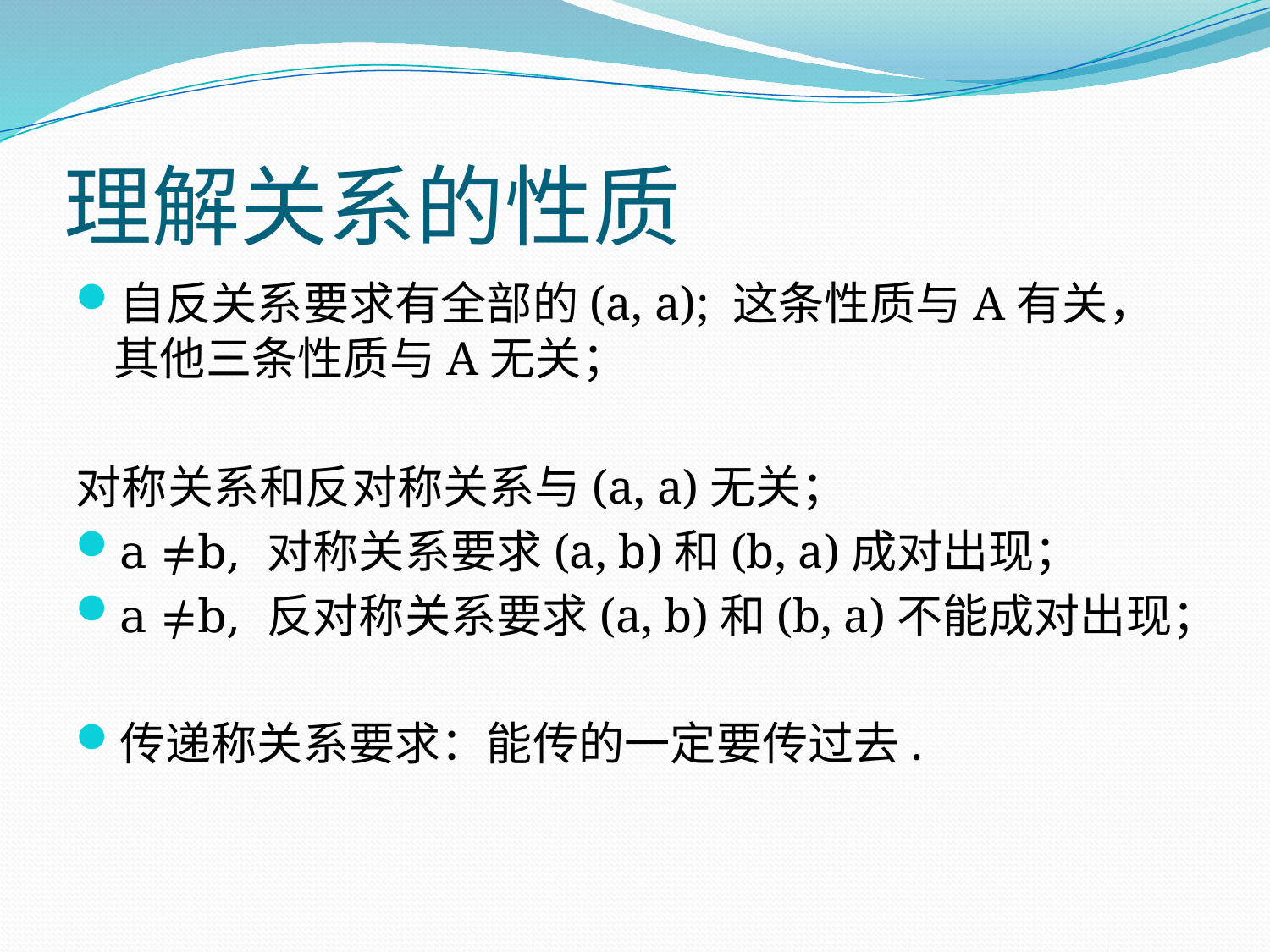

# 理解关系的性质
自反关系要求有全部的(a, a); 这条性质与A有关，其他三条性质与A无关；

对称关系和反对称关系与(a, a)无关；
a ≠b, 对称关系要求(a, b)和(b, a)成对出现；
a ≠b, 反对称关系要求(a, b)和(b, a)不能成对出现；

传递称关系要求：能传的一定要传过去.